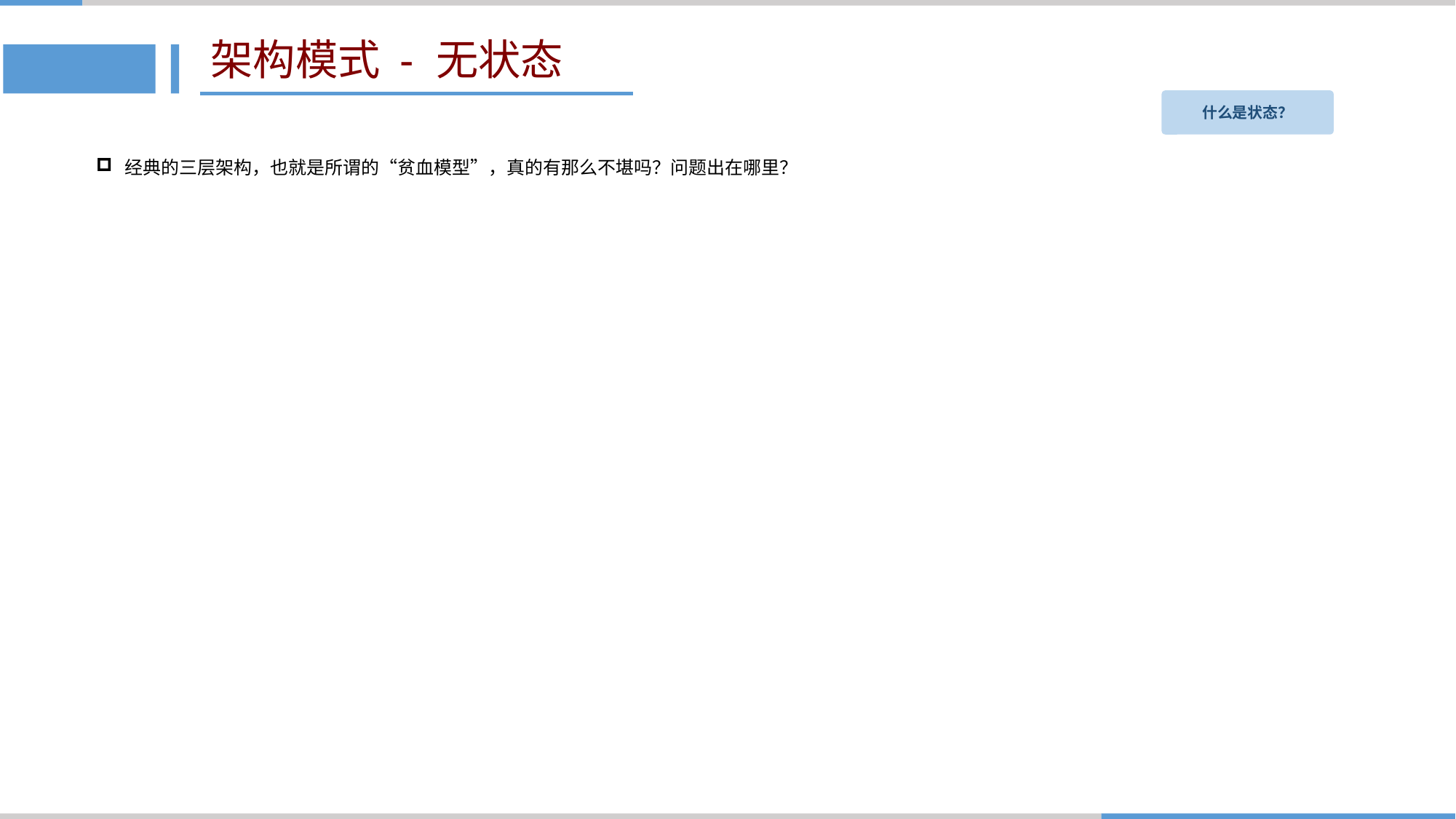

# 架构模式 - 无状态

什么是状态？
 经典的三层架构，也就是所谓的“贫血模型”，真的有那么不堪吗？问题出在哪里？